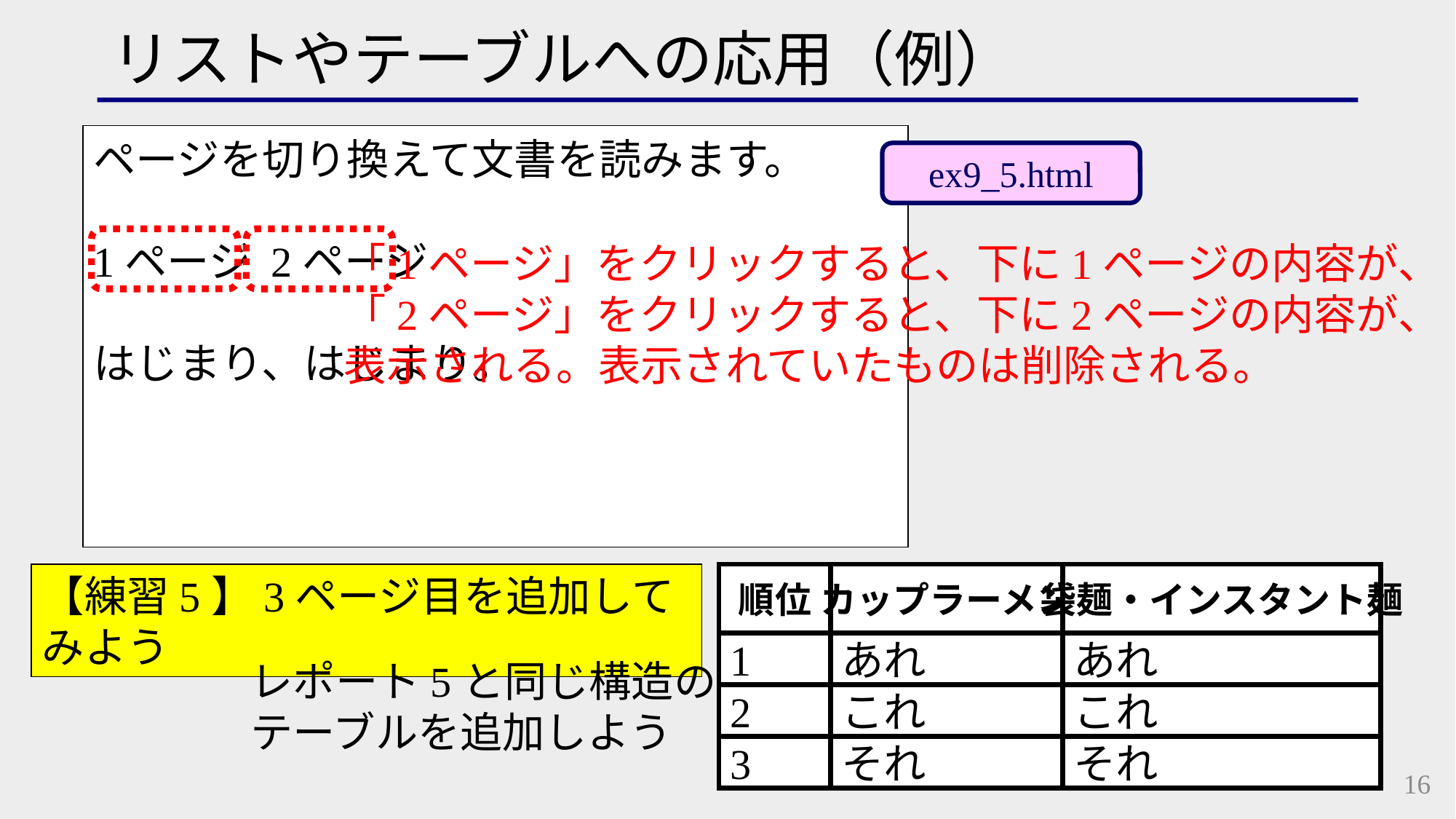

リストやテーブルへの応用（例）
ページを切り換えて文書を読みます。

1ページ 2ページ

はじまり、はじまり。

ex9_5.html

「1ページ」をクリックすると、下に1ページの内容が、
「2ページ」をクリックすると、下に2ページの内容が、
表示される。表示されていたものは削除される。
【練習5】3ページ目を追加してみよう
順位
カップラーメン
袋麺・インスタント麺
1
あれ
あれ
レポート5と同じ構造の
テーブルを追加しよう
2
これ
これ
3
それ
それ
16